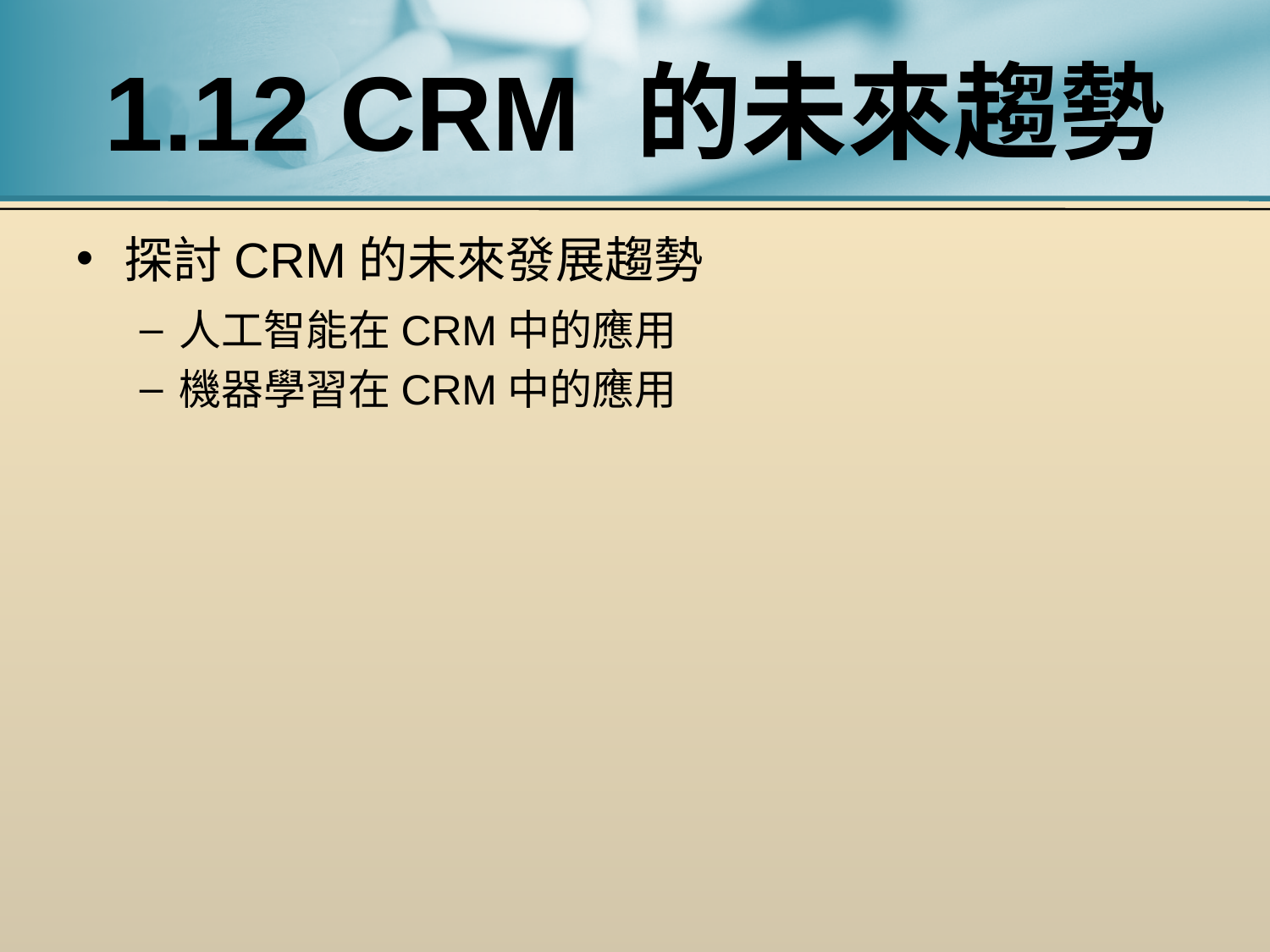

# 1.12 CRM 的未來趨勢
探討CRM的未來發展趨勢
人工智能在CRM中的應用
機器學習在CRM中的應用